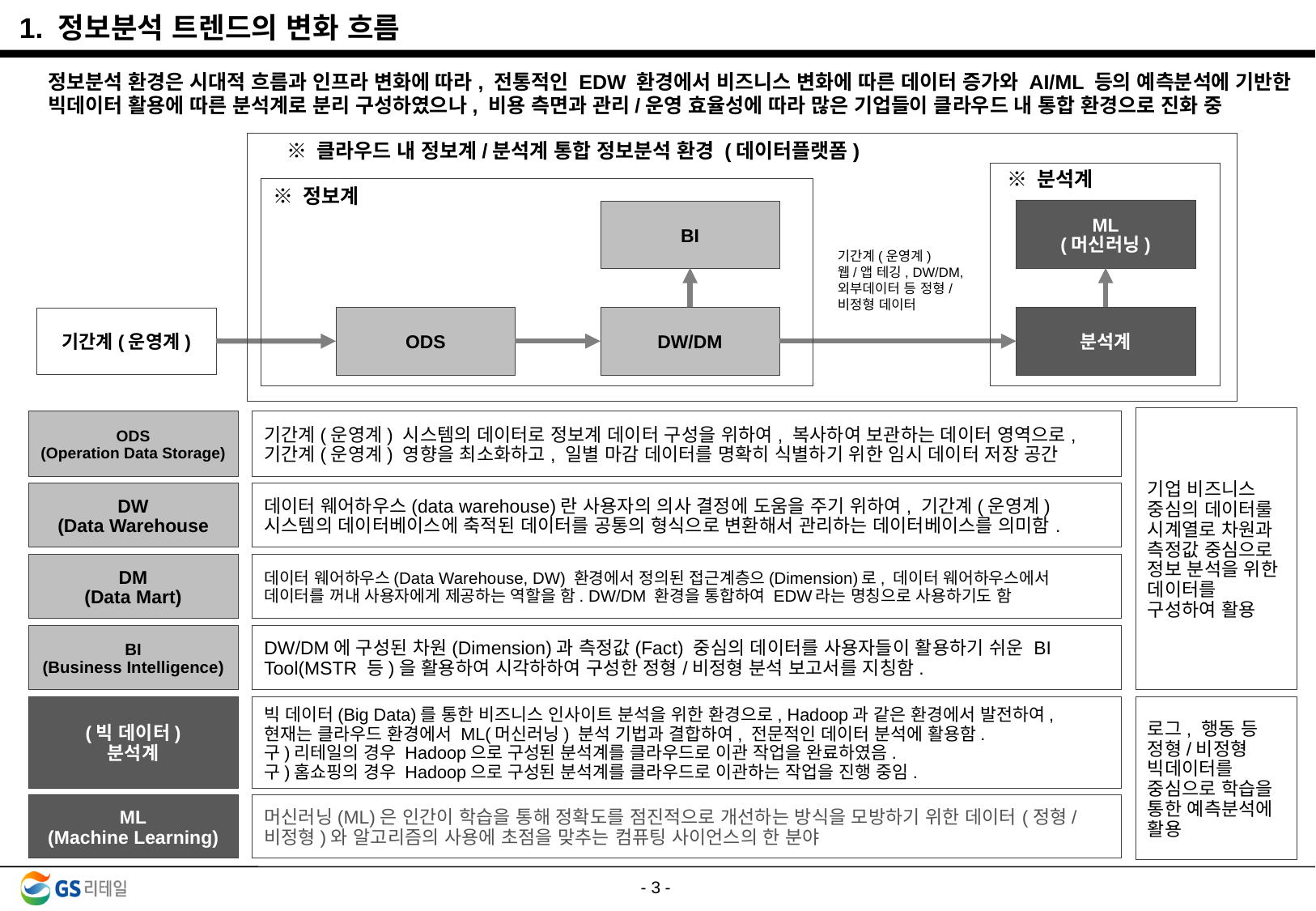

1. 정보분석 트렌드의 변화 흐름

정보분석 환경은 시대적 흐름과 인프라 변화에 따라, 전통적인 EDW 환경에서 비즈니스 변화에 따른 데이터 증가와 AI/ML 등의 예측분석에 기반한 빅데이터 활용에 따른 분석계로 분리 구성하였으나, 비용 측면과 관리/운영 효율성에 따라 많은 기업들이 클라우드 내 통합 환경으로 진화 중
※ 클라우드 내 정보계/분석계 통합 정보분석 환경 (데이터플랫폼)

※ 분석계

※ 정보계

ML
(머신러닝)
BI
기간계(운영계)
웹/앱 테깅, DW/DM, 외부데이터 등 정형/비정형 데이터
ODS
DW/DM
분석계
기간계(운영계)
기업 비즈니스 중심의 데이터룰 시계열로 차원과 측정값 중심으로 정보 분석을 위한 데이터를 구성하여 활용
기간계(운영계) 시스템의 데이터로 정보계 데이터 구성을 위하여, 복사하여 보관하는 데이터 영역으로, 기간계(운영계) 영향을 최소화하고, 일별 마감 데이터를 명확히 식별하기 위한 임시 데이터 저장 공간
ODS
(Operation Data Storage)
DW
(Data Warehouse
데이터 웨어하우스(data warehouse)란 사용자의 의사 결정에 도움을 주기 위하여, 기간계(운영계)시스템의 데이터베이스에 축적된 데이터를 공통의 형식으로 변환해서 관리하는 데이터베이스를 의미함.
DM
(Data Mart)
데이터 웨어하우스(Data Warehouse, DW) 환경에서 정의된 접근계층으(Dimension)로, 데이터 웨어하우스에서 데이터를 꺼내 사용자에게 제공하는 역할을 함. DW/DM 환경을 통합하여 EDW라는 명칭으로 사용하기도 함
BI
(Business Intelligence)
DW/DM에 구성된 차원(Dimension)과 측정값(Fact) 중심의 데이터를 사용자들이 활용하기 쉬운 BI Tool(MSTR 등)을 활용하여 시각하하여 구성한 정형/비정형 분석 보고서를 지칭함.
(빅 데이터)
분석계
빅 데이터(Big Data)를 통한 비즈니스 인사이트 분석을 위한 환경으로, Hadoop과 같은 환경에서 발전하여, 현재는 클라우드 환경에서 ML(머신러닝) 분석 기법과 결합하여, 전문적인 데이터 분석에 활용함.
구)리테일의 경우 Hadoop으로 구성된 분석계를 클라우드로 이관 작업을 완료하였음.
구)홈쇼핑의 경우 Hadoop으로 구성된 분석계를 클라우드로 이관하는 작업을 진행 중임.
로그, 행동 등 정형/비정형 빅데이터를 중심으로 학습을 통한 예측분석에 활용
ML
(Machine Learning)
머신러닝(ML)은 인간이 학습을 통해 정확도를 점진적으로 개선하는 방식을 모방하기 위한 데이터(정형/비정형)와 알고리즘의 사용에 초점을 맞추는 컴퓨팅 사이언스의 한 분야
- 3 -